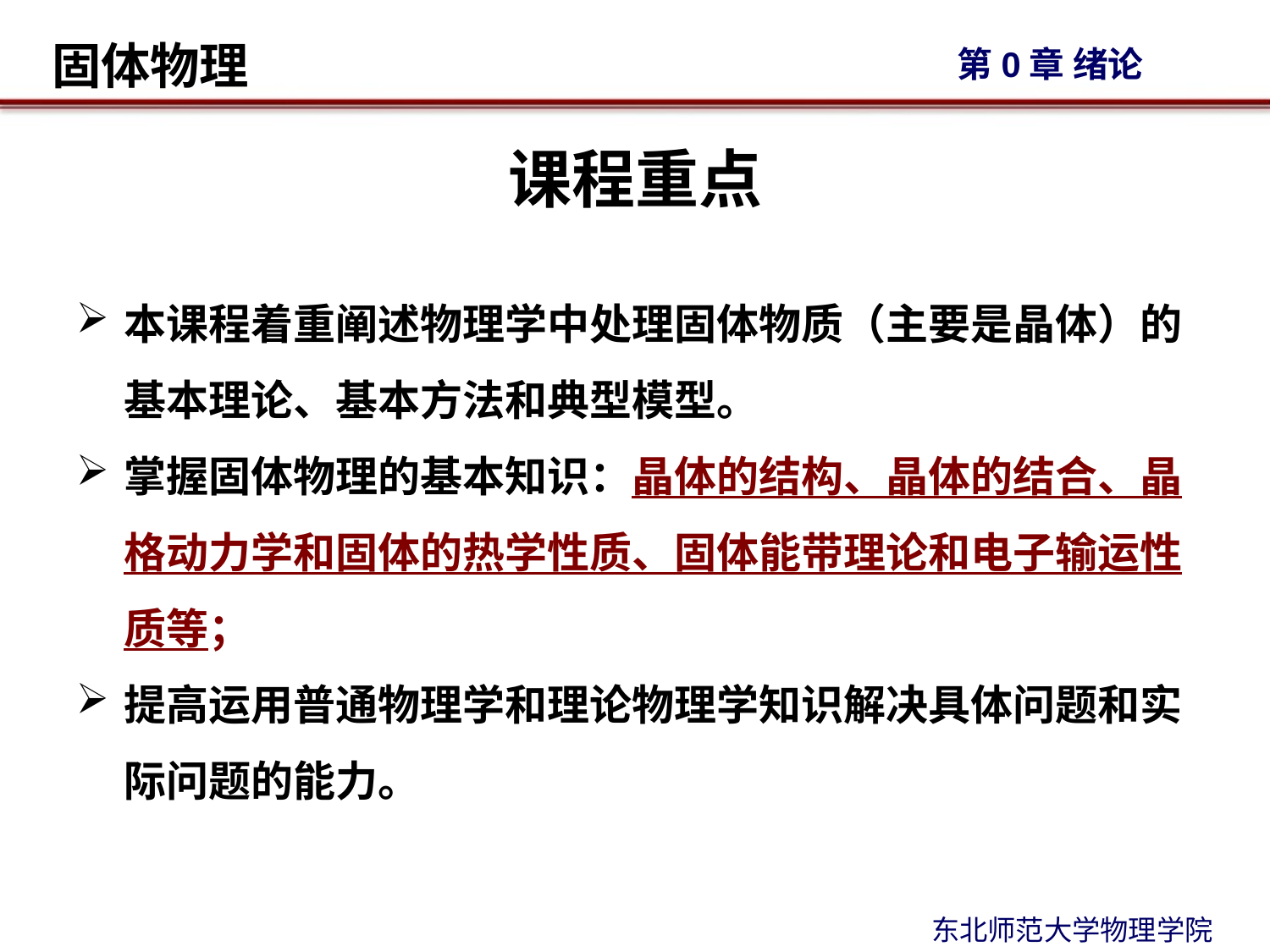

课程重点
本课程着重阐述物理学中处理固体物质（主要是晶体）的基本理论、基本方法和典型模型。
掌握固体物理的基本知识：晶体的结构、晶体的结合、晶格动力学和固体的热学性质、固体能带理论和电子输运性质等；
提高运用普通物理学和理论物理学知识解决具体问题和实际问题的能力。